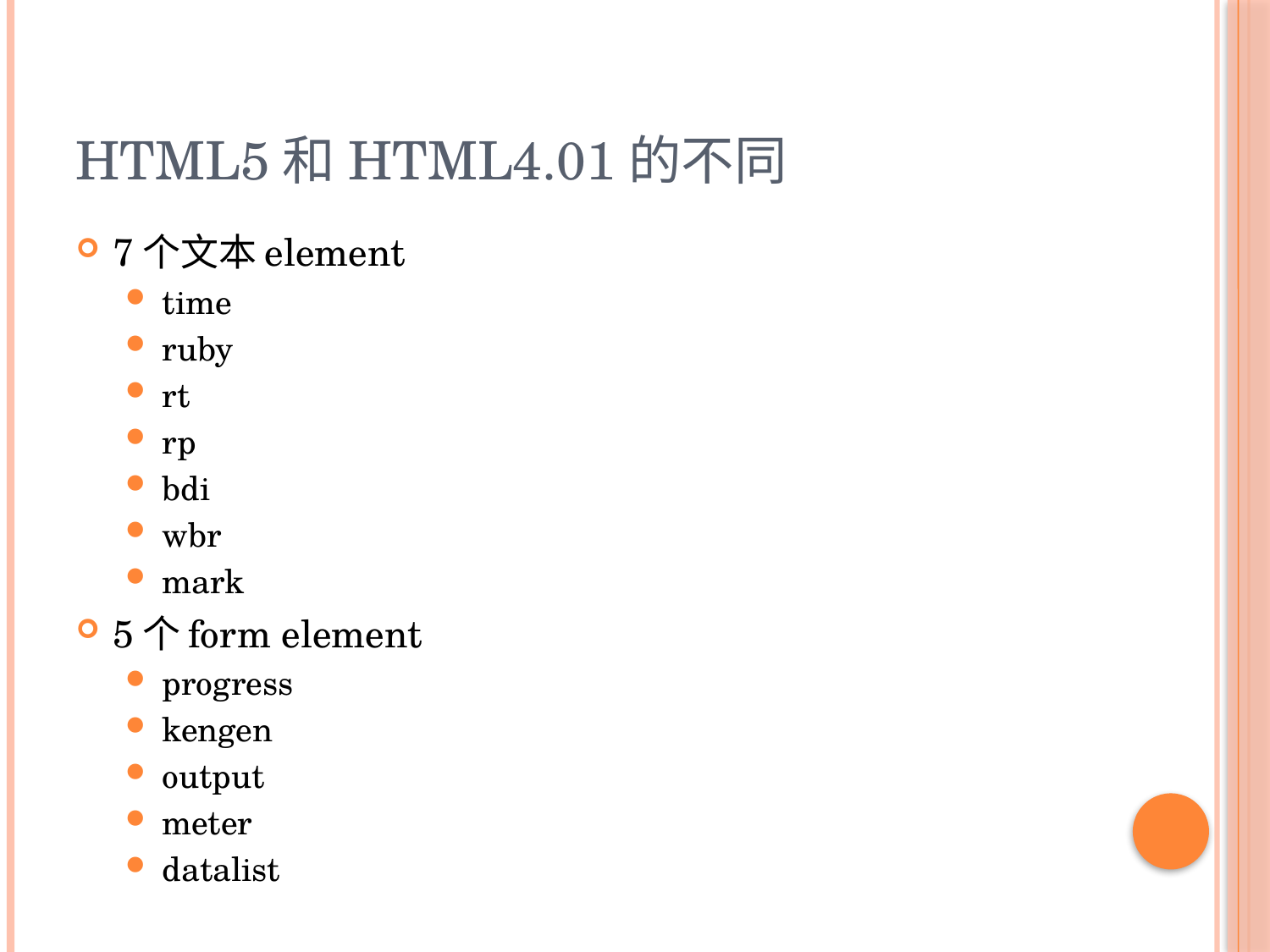

# HTML5和HTML4.01的不同
7个文本element
time
ruby
rt
rp
bdi
wbr
mark
5个form element
progress
kengen
output
meter
datalist